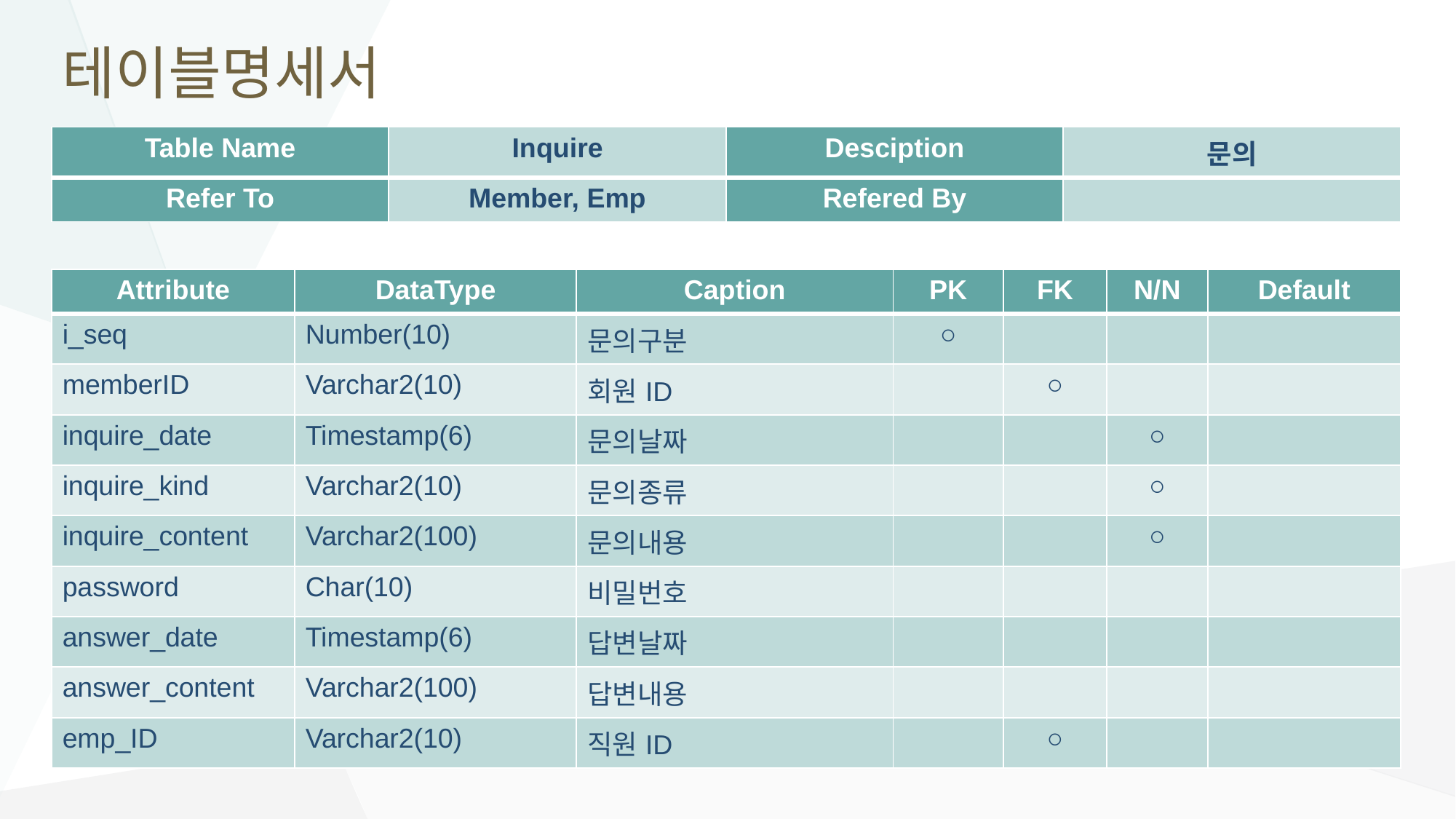

# 테이블명세서
| Table Name | Inquire | Desciption | 문의 |
| --- | --- | --- | --- |
| Refer To | Member, Emp | Refered By |  |
| Attribute | DataType | Caption | PK | FK | N/N | Default |
| --- | --- | --- | --- | --- | --- | --- |
| i\_seq | Number(10) | 문의구분 | ○ |  |  |  |
| memberID | Varchar2(10) | 회원ID |  | ○ |  |  |
| inquire\_date | Timestamp(6) | 문의날짜 |  |  | ○ |  |
| inquire\_kind | Varchar2(10) | 문의종류 |  |  | ○ |  |
| inquire\_content | Varchar2(100) | 문의내용 |  |  | ○ |  |
| password | Char(10) | 비밀번호 |  |  |  |  |
| answer\_date | Timestamp(6) | 답변날짜 |  |  |  |  |
| answer\_content | Varchar2(100) | 답변내용 |  |  |  |  |
| emp\_ID | Varchar2(10) | 직원ID |  | ○ |  |  |